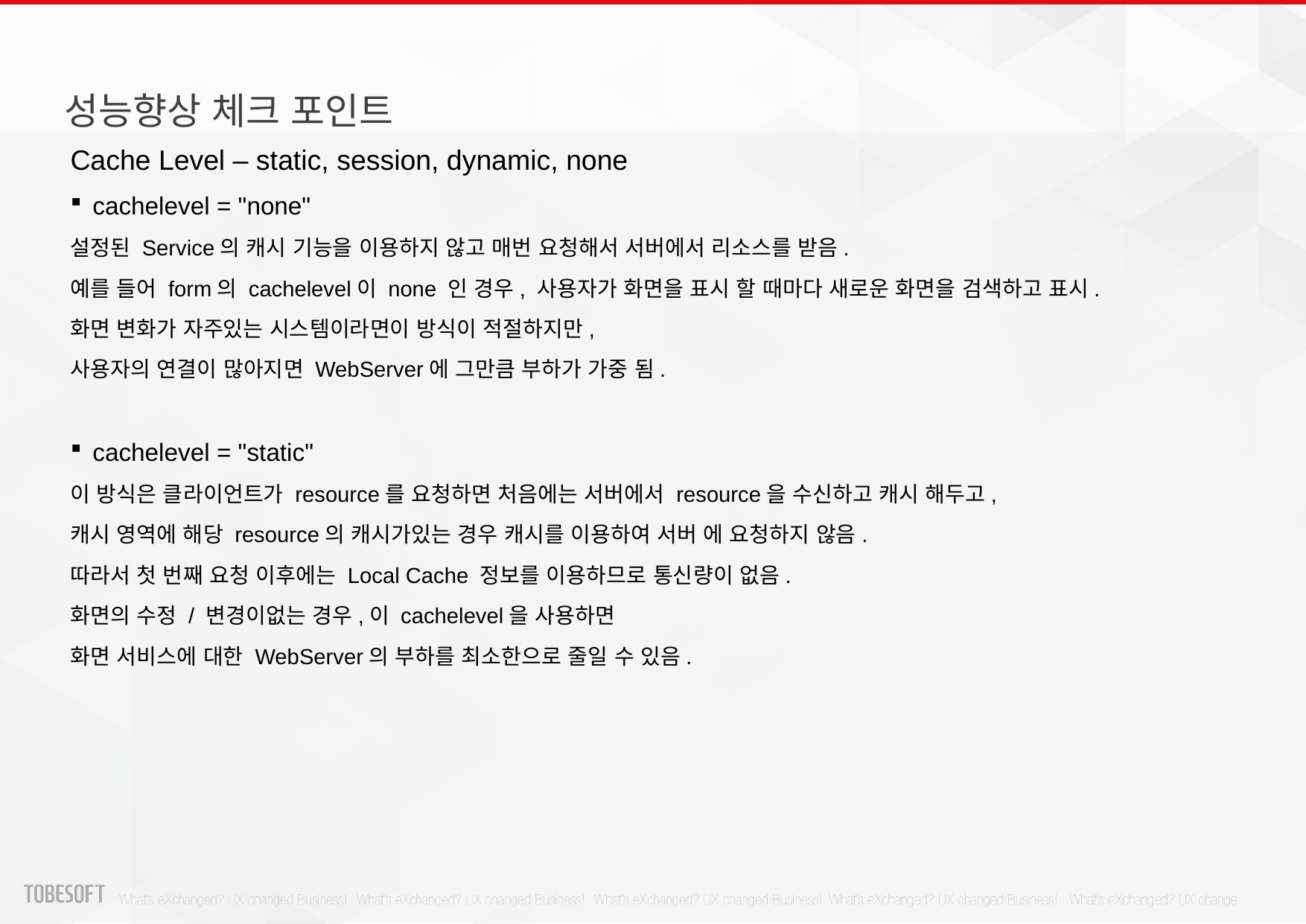

성능향상 체크 포인트
Cache Level – static, session, dynamic, none
cachelevel = "none"
설정된 Service의 캐시 기능을 이용하지 않고 매번 요청해서 서버에서 리소스를 받음.
예를 들어 form의 cachelevel이 none 인 경우, 사용자가 화면을 표시 할 때마다 새로운 화면을 검색하고 표시.
화면 변화가 자주있는 시스템이라면이 방식이 적절하지만,
사용자의 연결이 많아지면 WebServer에 그만큼 부하가 가중 됨.

cachelevel = "static"
이 방식은 클라이언트가 resource를 요청하면 처음에는 서버에서 resource을 수신하고 캐시 해두고,
캐시 영역에 해당 resource의 캐시가있는 경우 캐시를 이용하여 서버 에 요청하지 않음.
따라서 첫 번째 요청 이후에는 Local Cache 정보를 이용하므로 통신량이 없음.
화면의 수정 / 변경이없는 경우,이 cachelevel을 사용하면
화면 서비스에 대한 WebServer의 부하를 최소한으로 줄일 수 있음.